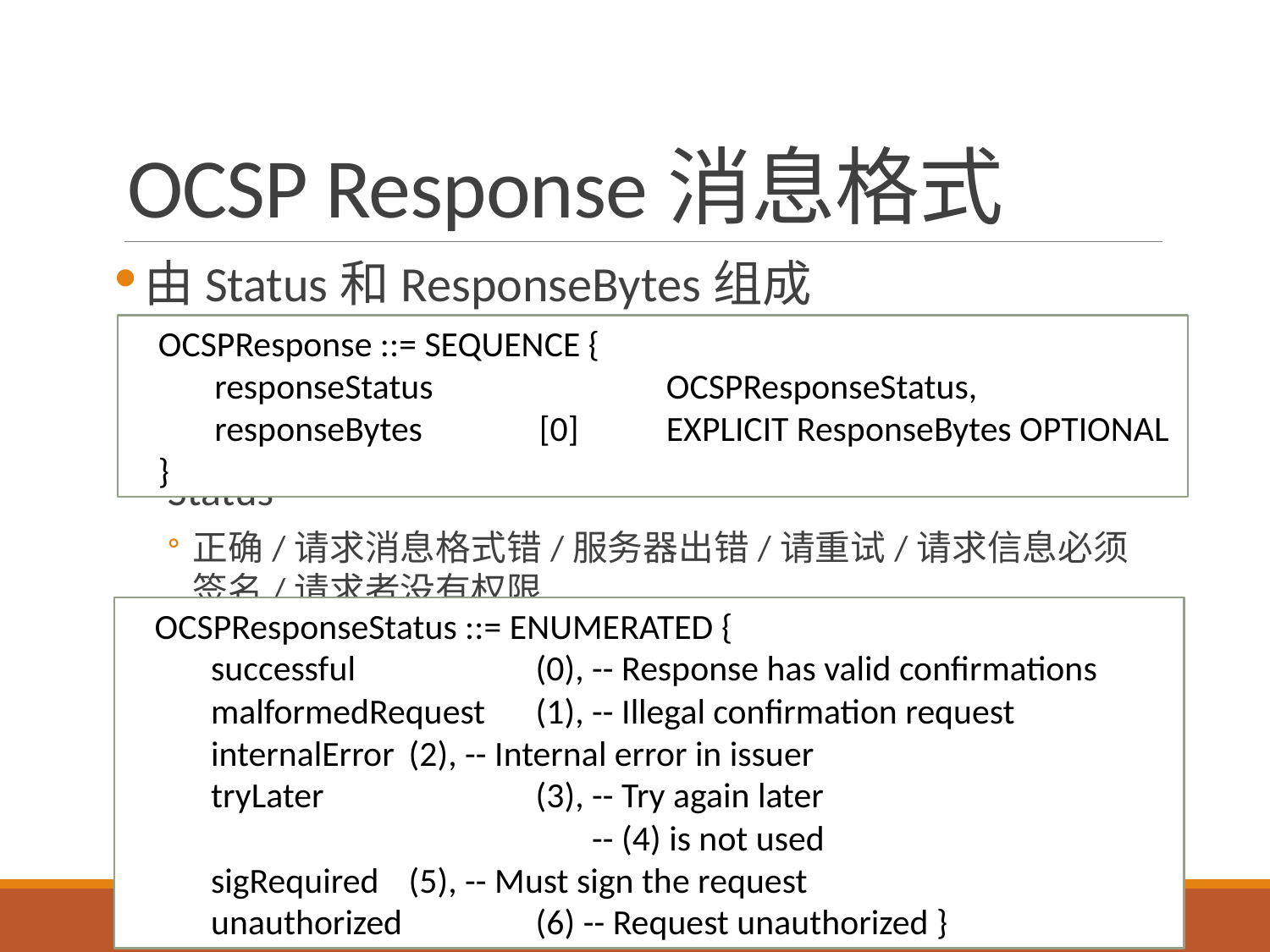

# OCSP Response消息格式
由Status和ResponseBytes组成

Status
正确/请求消息格式错/服务器出错/请重试/请求信息必须签名/请求者没有权限

OCSPResponse ::= SEQUENCE {
       responseStatus 		OCSPResponseStatus,
       responseBytes 	[0]	EXPLICIT ResponseBytes OPTIONAL }
OCSPResponseStatus ::= ENUMERATED {
       successful 		(0), -- Response has valid confirmations
       malformedRequest 	(1), -- Illegal confirmation request
       internalError 	(2), -- Internal error in issuer
       tryLater 		(3), -- Try again later
       			       -- (4) is not used
       sigRequired 	(5), -- Must sign the request
       unauthorized 	(6) -- Request unauthorized }
93